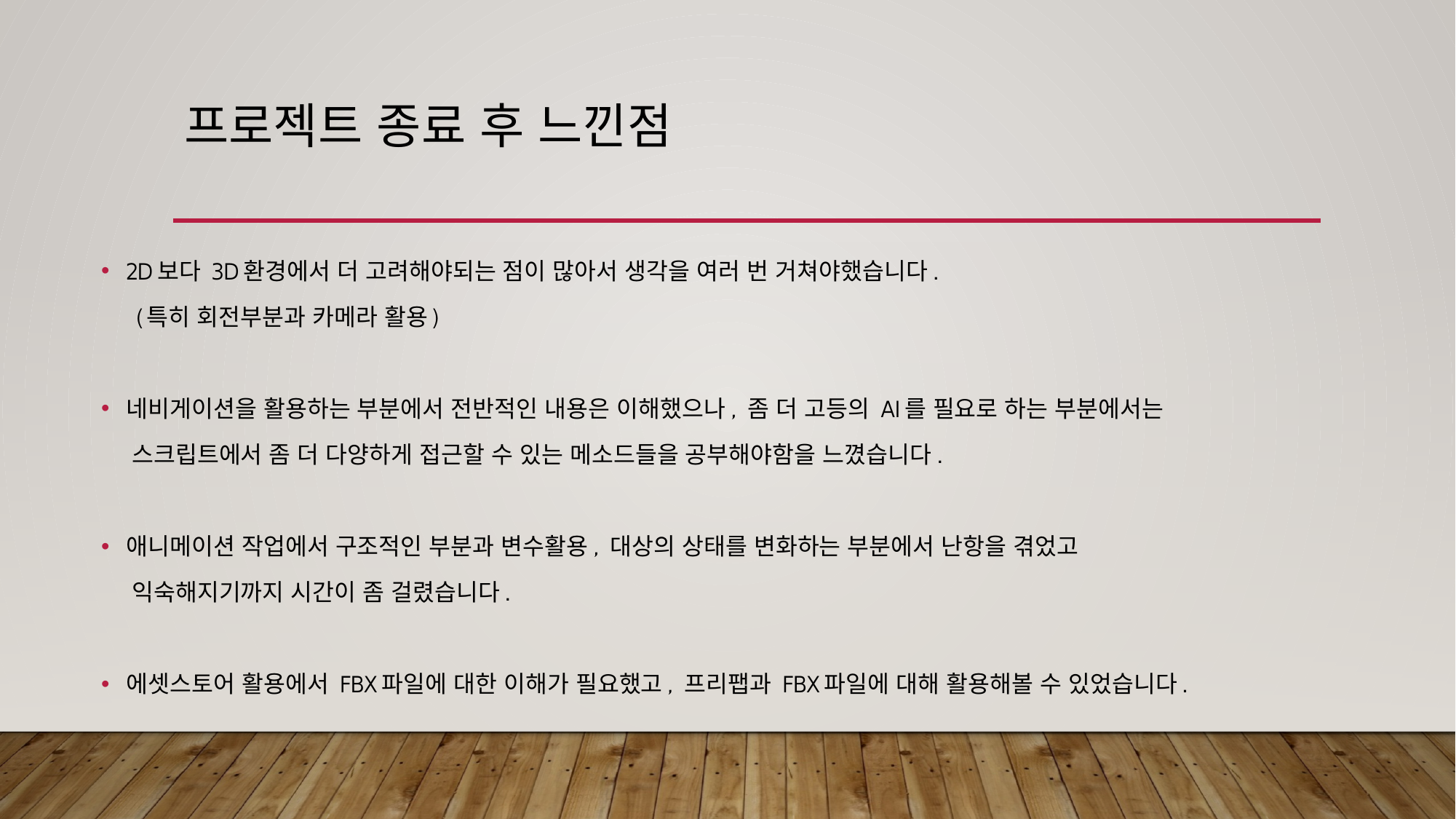

# 프로젝트 종료 후 느낀점
2D보다 3D환경에서 더 고려해야되는 점이 많아서 생각을 여러 번 거쳐야했습니다.
     (특히 회전부분과 카메라 활용)

네비게이션을 활용하는 부분에서 전반적인 내용은 이해했으나, 좀 더 고등의 AI를 필요로 하는 부분에서는
    스크립트에서 좀 더 다양하게 접근할 수 있는 메소드들을 공부해야함을 느꼈습니다.

애니메이션 작업에서 구조적인 부분과 변수활용, 대상의 상태를 변화하는 부분에서 난항을 겪었고
    익숙해지기까지 시간이 좀 걸렸습니다.

에셋스토어 활용에서 FBX파일에 대한 이해가 필요했고, 프리팹과 FBX파일에 대해 활용해볼 수 있었습니다.